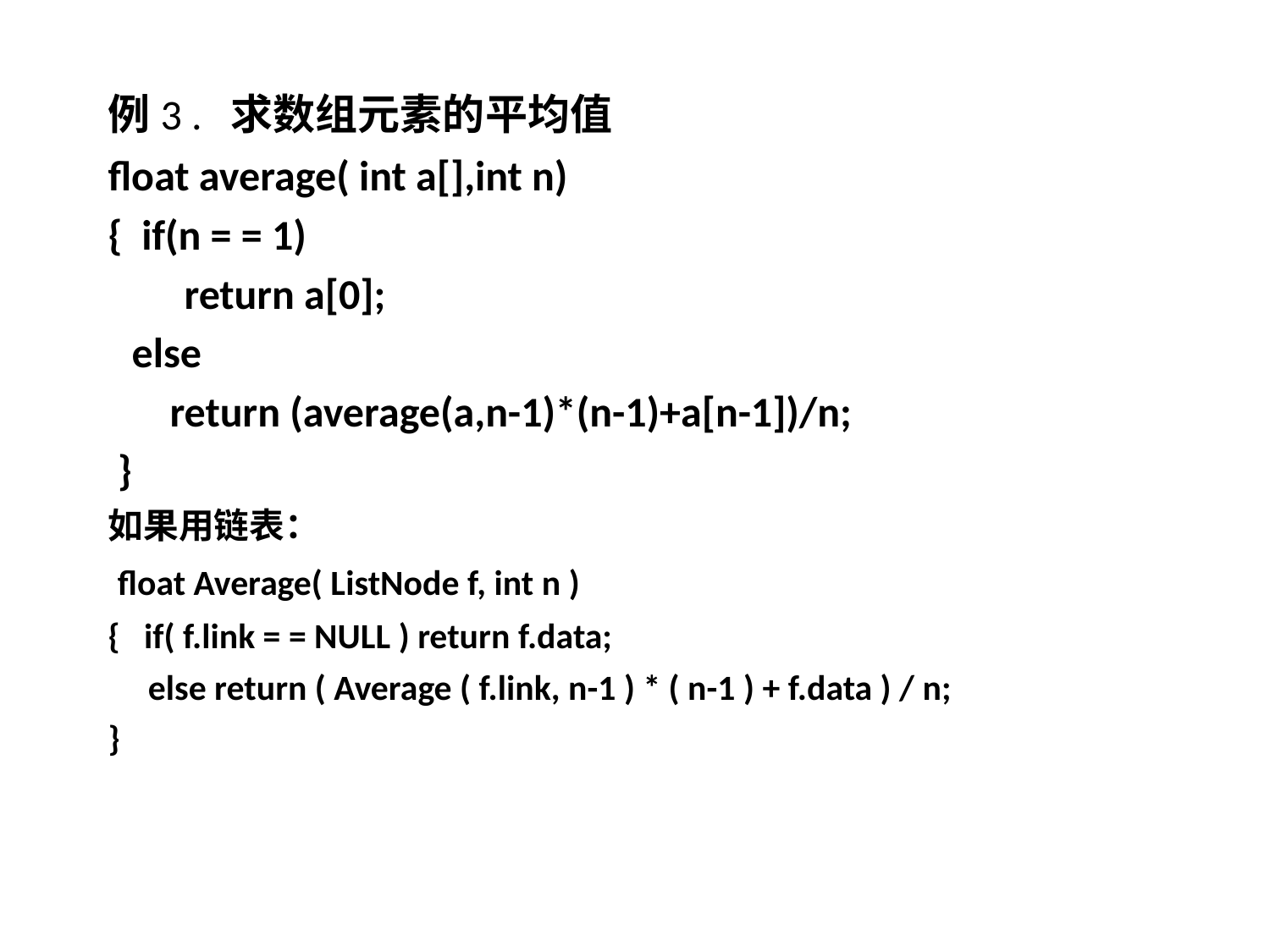

# 例3 .  求数组元素的平均值
float average( int a[],int n)
{  if(n = = 1)
        return a[0];
	else
	    return (average(a,n-1)*(n-1)+a[n-1])/n;
 }
如果用链表：
 float Average( ListNode f, int n )
{   if( f.link = = NULL ) return f.data;
     else return ( Average ( f.link, n-1 ) * ( n-1 ) + f.data ) / n;
}